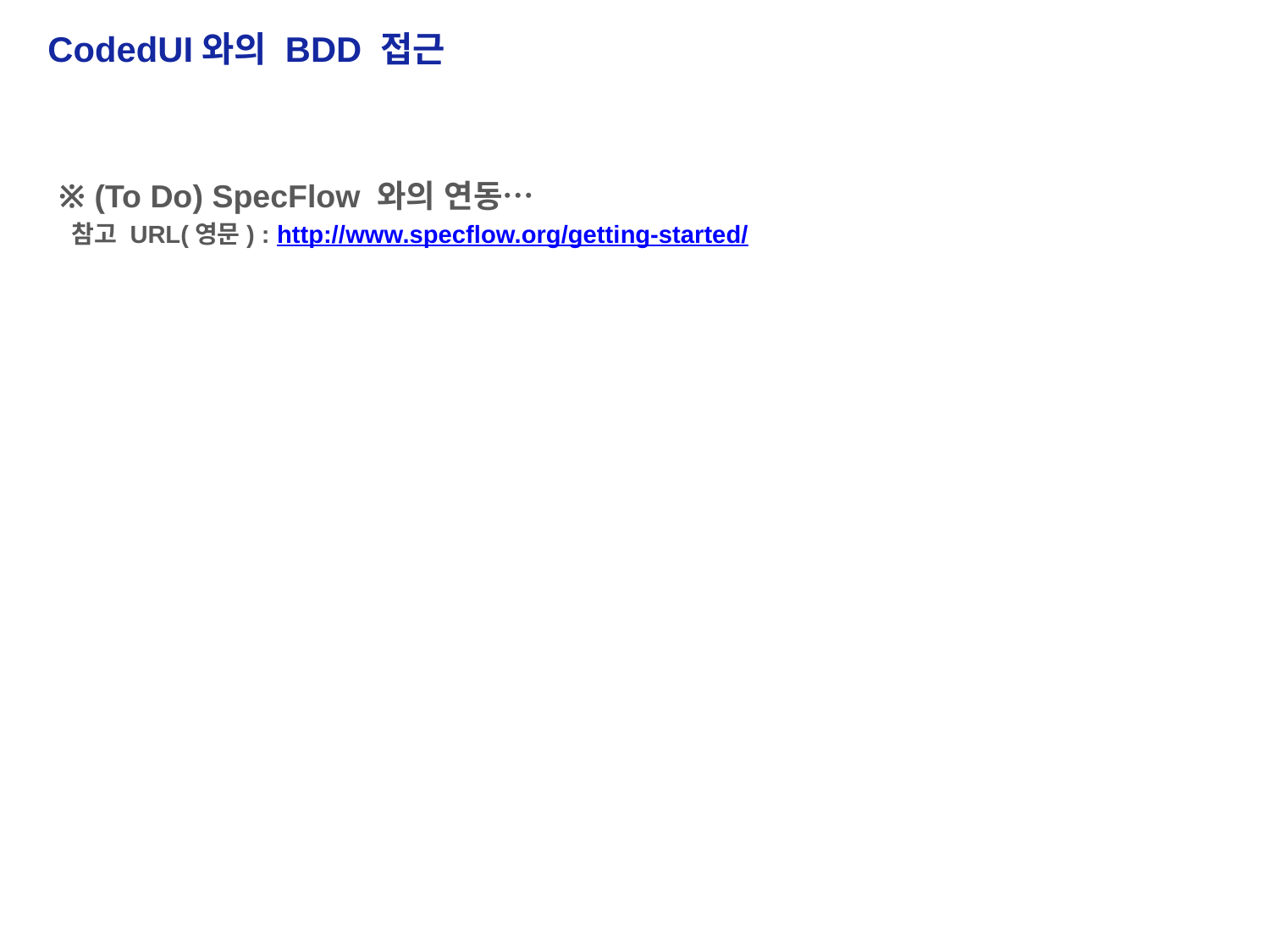

CodedUI와의 BDD 접근
※ (To Do) SpecFlow 와의 연동…
 참고 URL(영문) : http://www.specflow.org/getting-started/